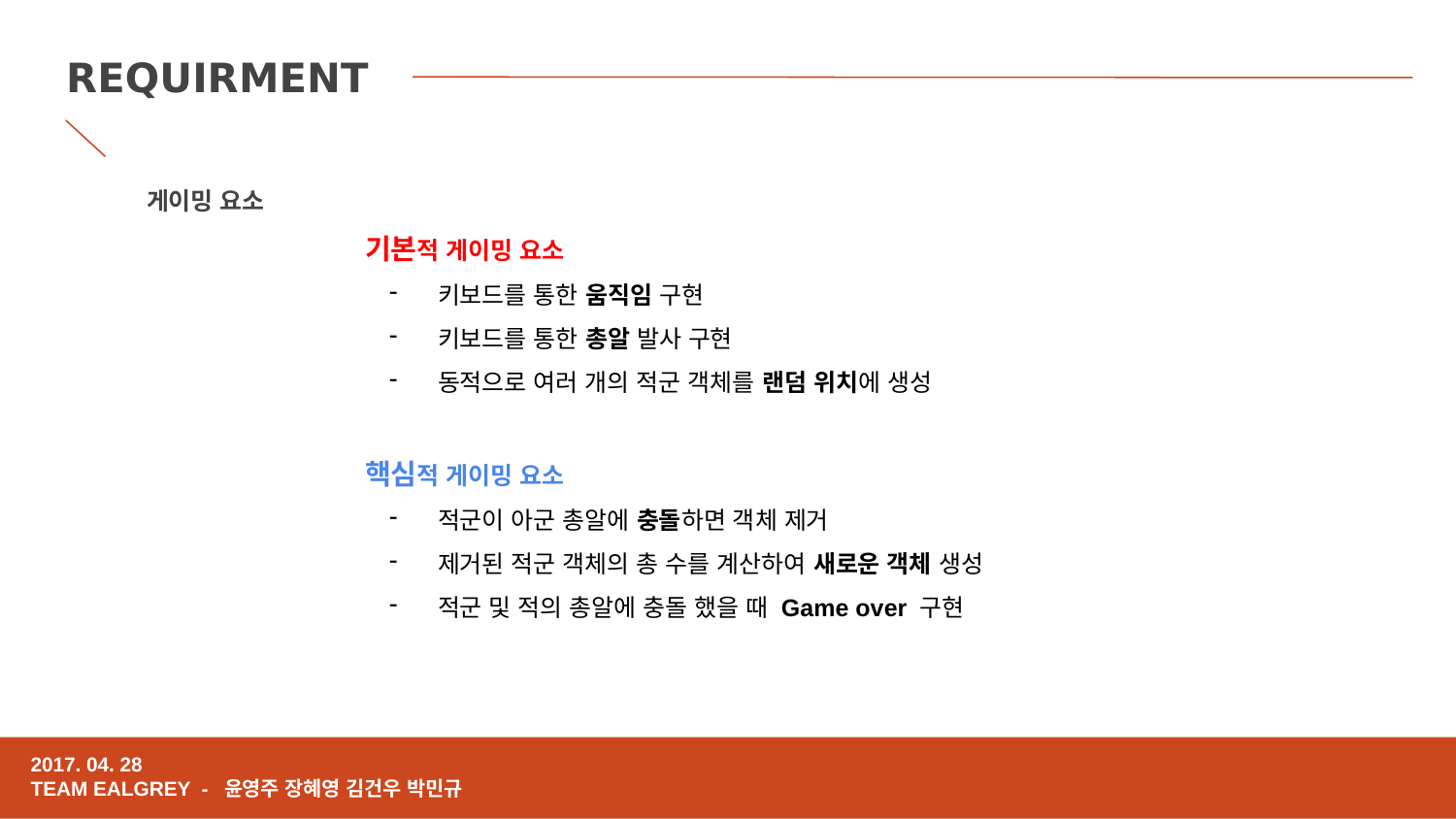

REQUIRMENT
게이밍 요소
기본적 게이밍 요소
키보드를 통한 움직임 구현
키보드를 통한 총알 발사 구현
동적으로 여러 개의 적군 객체를 랜덤 위치에 생성

핵심적 게이밍 요소
적군이 아군 총알에 충돌하면 객체 제거
제거된 적군 객체의 총 수를 계산하여 새로운 객체 생성
적군 및 적의 총알에 충돌 했을 때 Game over 구현

2017. 04. 28
TEAM EALGREY  -  윤영주 장혜영 김건우 박민규